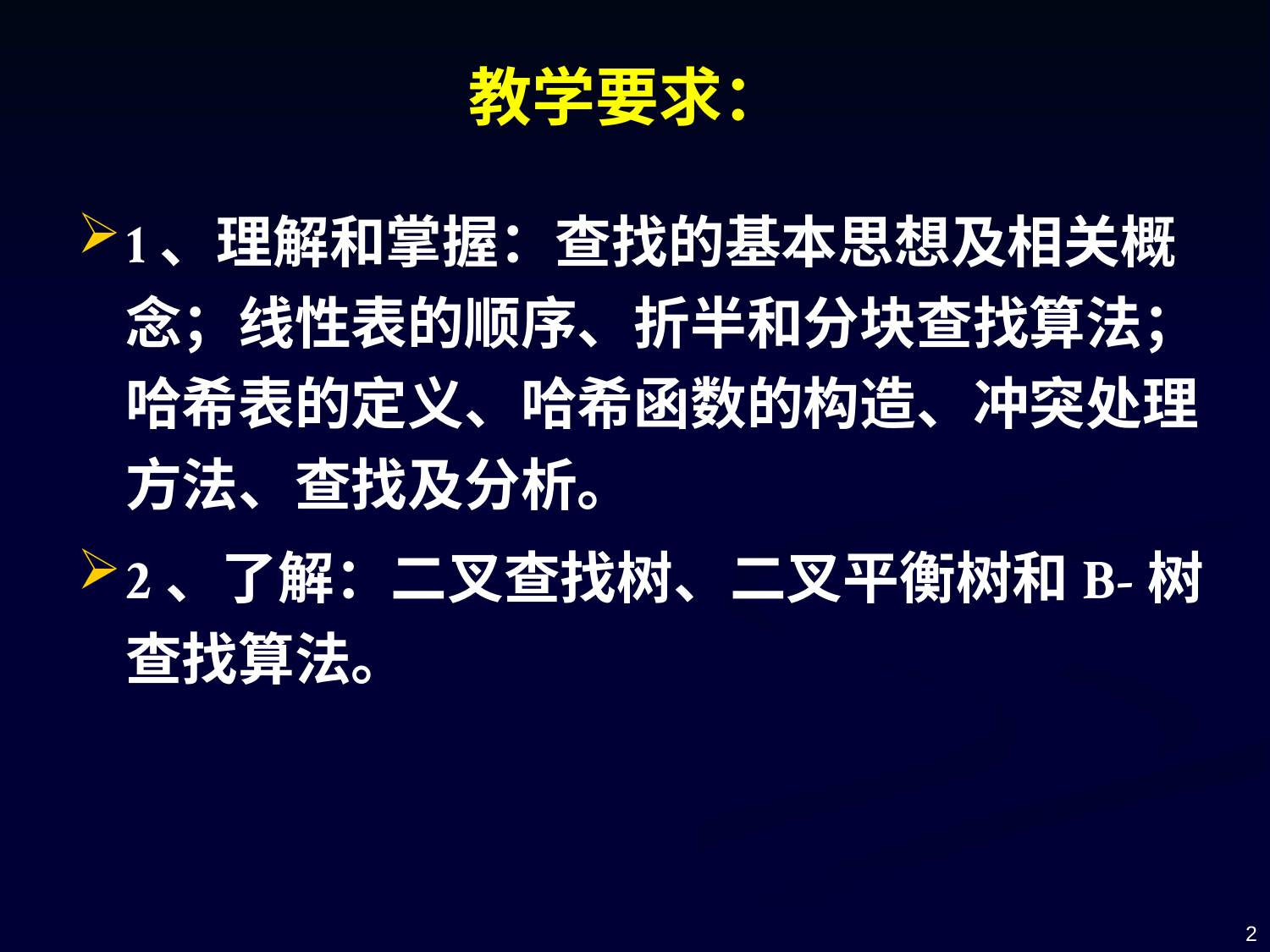

教学要求：
1、理解和掌握：查找的基本思想及相关概念；线性表的顺序、折半和分块查找算法；哈希表的定义、哈希函数的构造、冲突处理方法、查找及分析。
2、了解：二叉查找树、二叉平衡树和B-树查找算法。
2